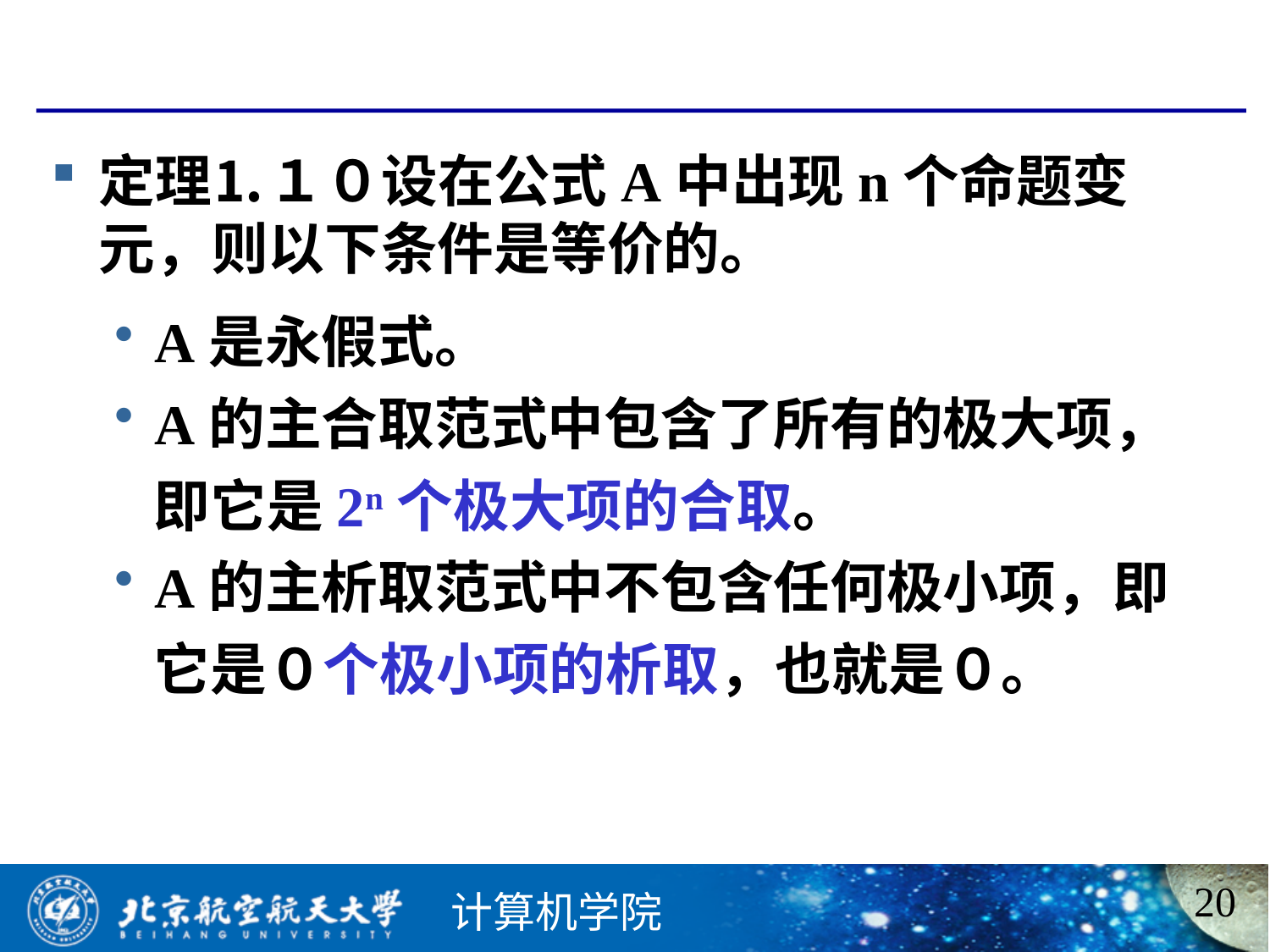

定理⒈１０设在公式A中出现n个命题变元，则以下条件是等价的。
A是永假式。
A的主合取范式中包含了所有的极大项，
  即它是2n个极大项的合取。
A的主析取范式中不包含任何极小项，即
  它是０个极小项的析取，也就是０。